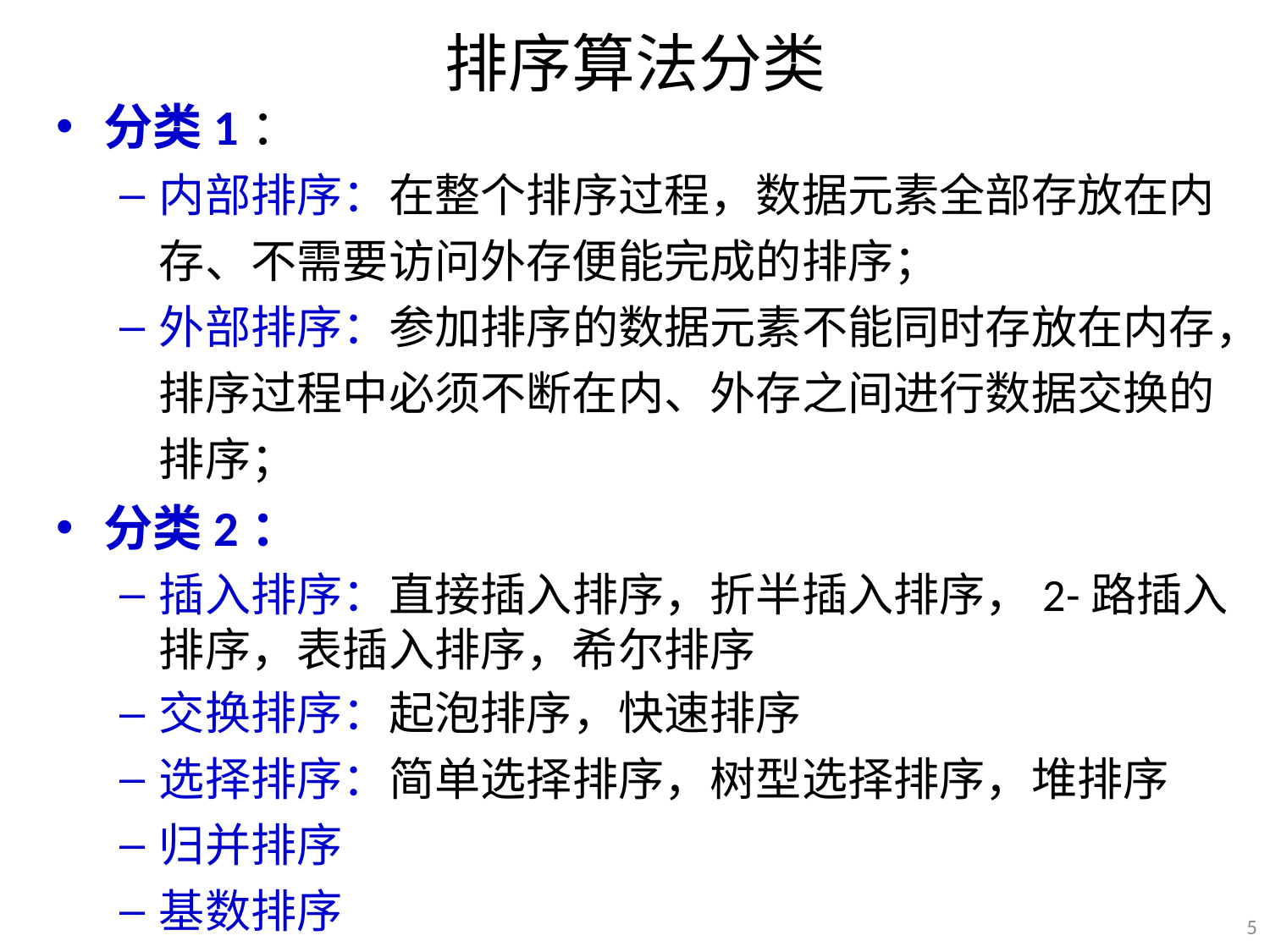

# 排序算法分类
分类1：
内部排序：在整个排序过程，数据元素全部存放在内存、不需要访问外存便能完成的排序；
外部排序：参加排序的数据元素不能同时存放在内存，排序过程中必须不断在内、外存之间进行数据交换的排序；
分类2：
插入排序：直接插入排序，折半插入排序，2-路插入排序，表插入排序，希尔排序
交换排序：起泡排序，快速排序
选择排序：简单选择排序，树型选择排序，堆排序
归并排序
基数排序
5